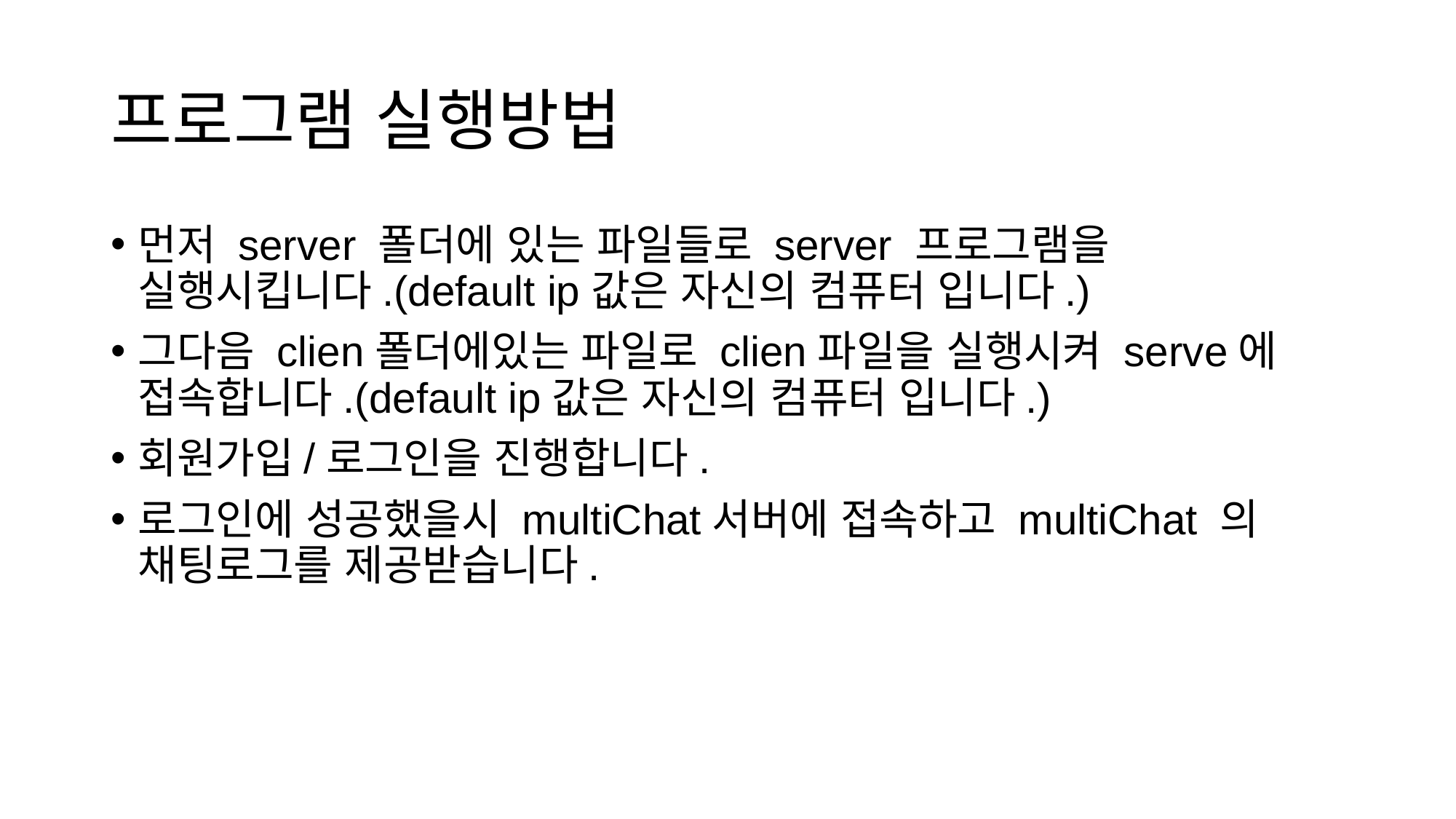

# 프로그램 실행방법
먼저 server 폴더에 있는 파일들로 server 프로그램을 실행시킵니다.(default ip값은 자신의 컴퓨터 입니다.)
그다음 clien폴더에있는 파일로 clien파일을 실행시켜 serve에 접속합니다.(default ip값은 자신의 컴퓨터 입니다.)
회원가입/로그인을 진행합니다.
로그인에 성공했을시 multiChat서버에 접속하고 multiChat 의 채팅로그를 제공받습니다.